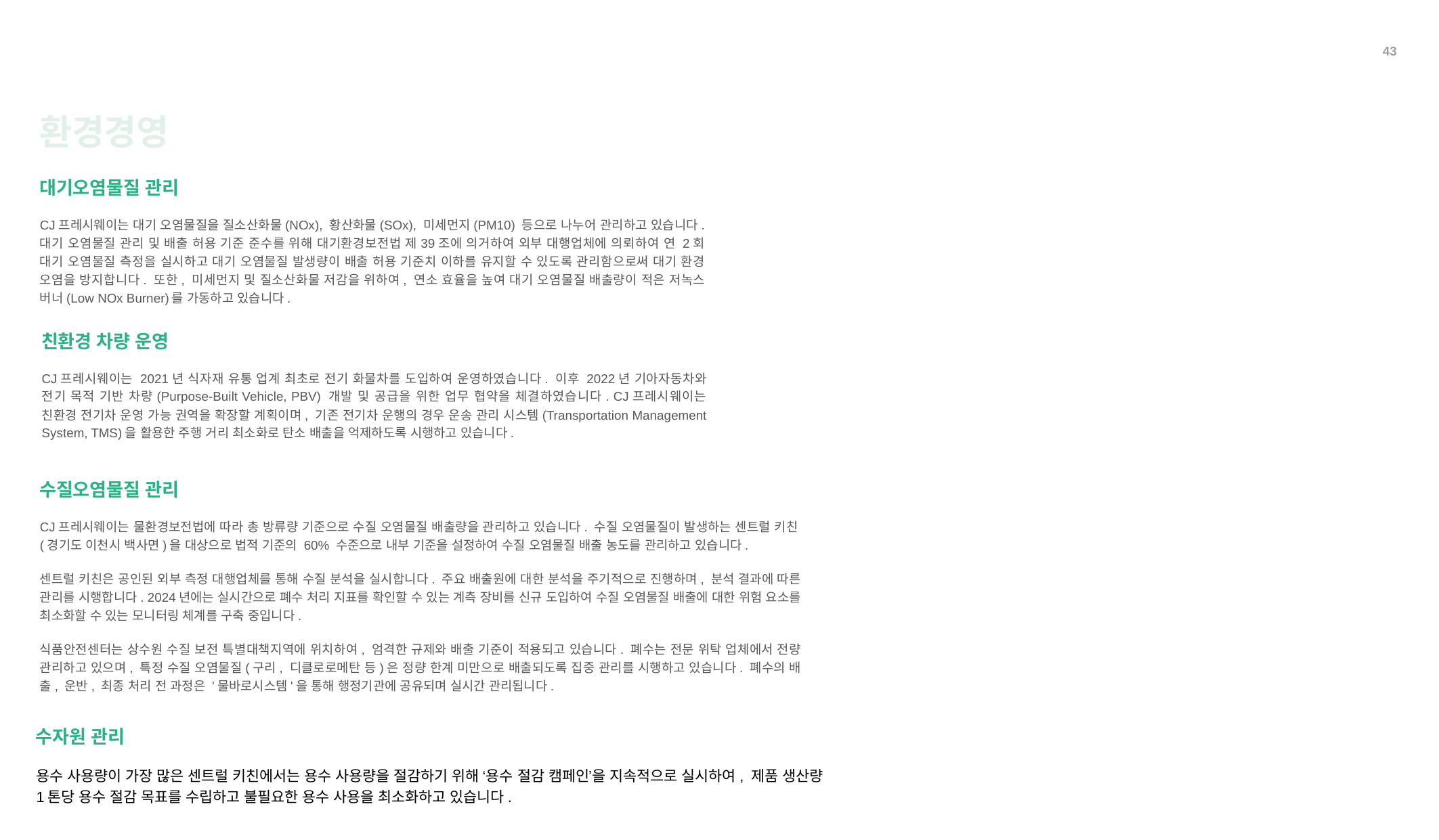

43
환경경영
대기오염물질 관리
CJ프레시웨이는 대기 오염물질을 질소산화물(NOx), 황산화물(SOx), 미세먼지(PM10) 등으로 나누어 관리하고 있습니다. 대기 오염물질 관리 및 배출 허용 기준 준수를 위해 대기환경보전법 제39조에 의거하여 외부 대행업체에 의뢰하여 연 2회 대기 오염물질 측정을 실시하고 대기 오염물질 발생량이 배출 허용 기준치 이하를 유지할 수 있도록 관리함으로써 대기 환경 오염을 방지합니다. 또한, 미세먼지 및 질소산화물 저감을 위하여, 연소 효율을 높여 대기 오염물질 배출량이 적은 저녹스 버너(Low NOx Burner)를 가동하고 있습니다.
친환경 차량 운영
CJ프레시웨이는 2021년 식자재 유통 업계 최초로 전기 화물차를 도입하여 운영하였습니다. 이후 2022년 기아자동차와 전기 목적 기반 차량(Purpose-Built Vehicle, PBV) 개발 및 공급을 위한 업무 협약을 체결하였습니다. CJ프레시웨이는 친환경 전기차 운영 가능 권역을 확장할 계획이며, 기존 전기차 운행의 경우 운송 관리 시스템(Transportation Management System, TMS)을 활용한 주행 거리 최소화로 탄소 배출을 억제하도록 시행하고 있습니다.
수질오염물질 관리
CJ프레시웨이는 물환경보전법에 따라 총 방류량 기준으로 수질 오염물질 배출량을 관리하고 있습니다. 수질 오염물질이 발생하는 센트럴 키친(경기도 이천시 백사면)을 대상으로 법적 기준의 60% 수준으로 내부 기준을 설정하여 수질 오염물질 배출 농도를 관리하고 있습니다.
센트럴 키친은 공인된 외부 측정 대행업체를 통해 수질 분석을 실시합니다. 주요 배출원에 대한 분석을 주기적으로 진행하며, 분석 결과에 따른 관리를 시행합니다. 2024년에는 실시간으로 폐수 처리 지표를 확인할 수 있는 계측 장비를 신규 도입하여 수질 오염물질 배출에 대한 위험 요소를 최소화할 수 있는 모니터링 체계를 구축 중입니다.
식품안전센터는 상수원 수질 보전 특별대책지역에 위치하여, 엄격한 규제와 배출 기준이 적용되고 있습니다. 폐수는 전문 위탁 업체에서 전량 관리하고 있으며, 특정 수질 오염물질(구리, 디클로로메탄 등)은 정량 한계 미만으로 배출되도록 집중 관리를 시행하고 있습니다. 폐수의 배출, 운반, 최종 처리 전 과정은 '물바로시스템'을 통해 행정기관에 공유되며 실시간 관리됩니다.
수자원 관리
용수 사용량이 가장 많은 센트럴 키친에서는 용수 사용량을 절감하기 위해 ‘용수 절감 캠페인’을 지속적으로 실시하여, 제품 생산량 1톤당 용수 절감 목표를 수립하고 불필요한 용수 사용을 최소화하고 있습니다.